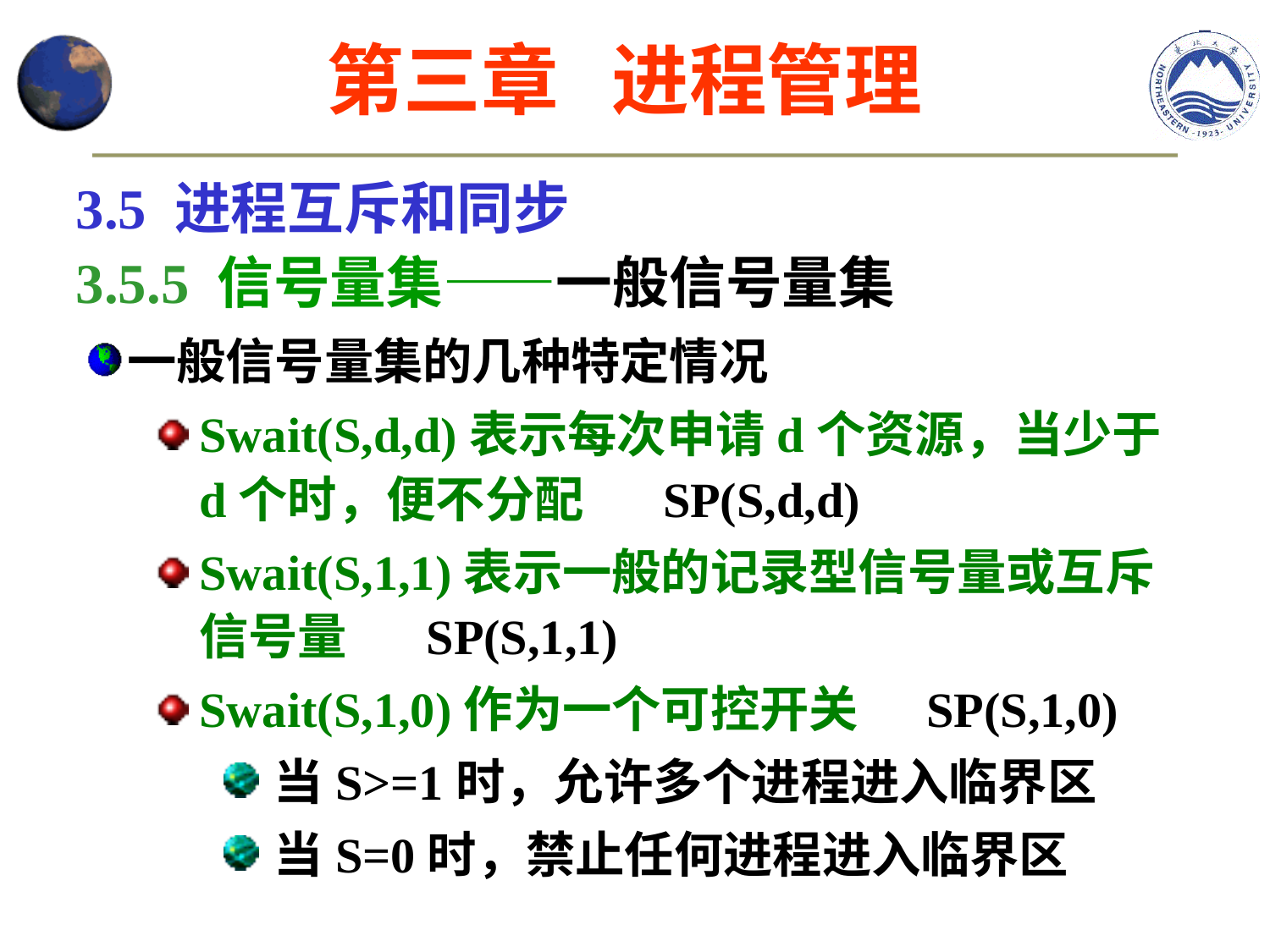

第三章   进程管理
3.5 进程互斥和同步
3.5.5 信号量集——一般信号量集
一般信号量集的几种特定情况
Swait(S,d,d)表示每次申请d个资源，当少于d个时，便不分配      SP(S,d,d)
Swait(S,1,1)表示一般的记录型信号量或互斥信号量      SP(S,1,1)
Swait(S,1,0)作为一个可控开关     SP(S,1,0)
当S>=1时，允许多个进程进入临界区
当S=0时，禁止任何进程进入临界区